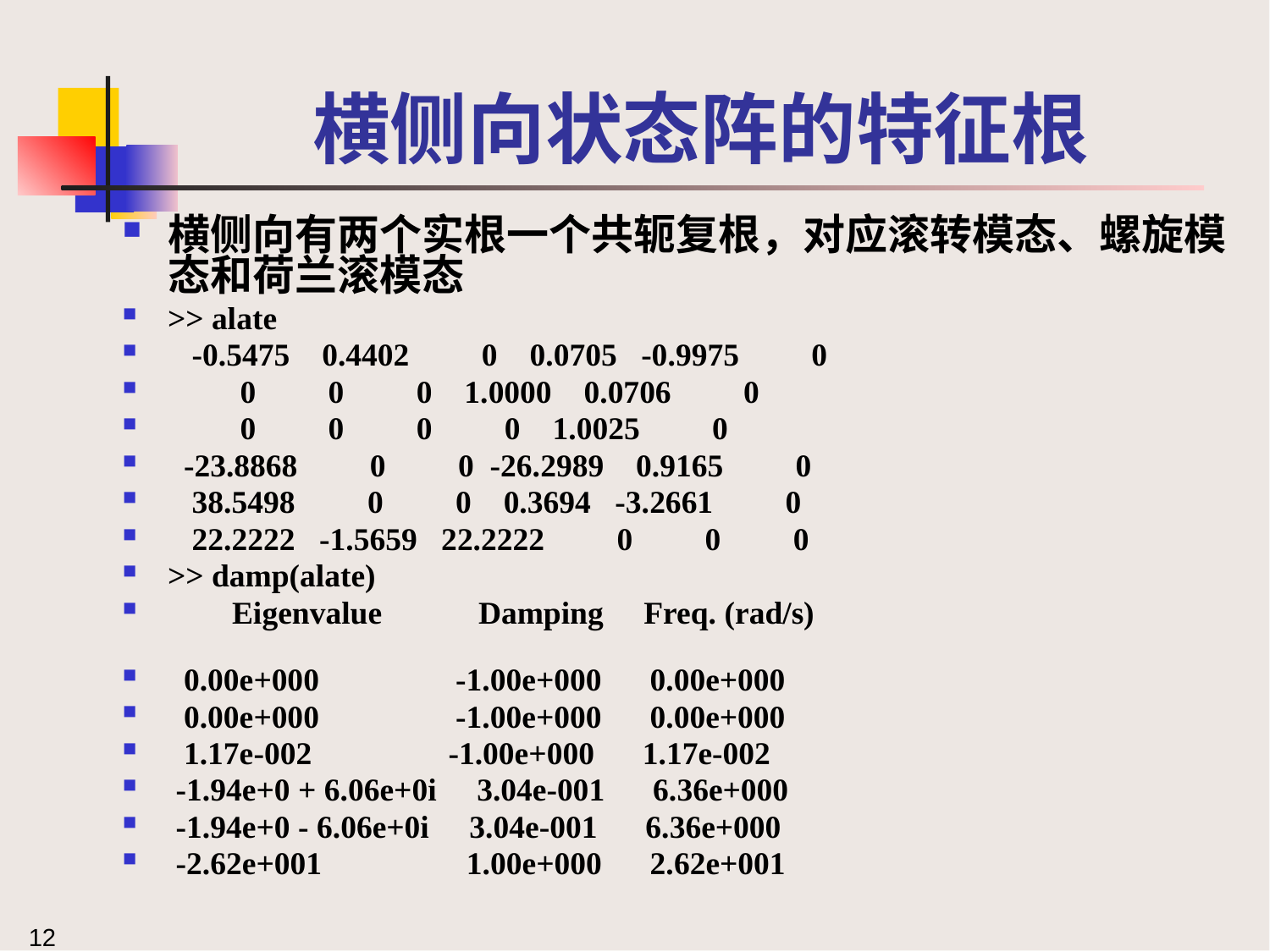

# 横侧向状态阵的特征根
横侧向有两个实根一个共轭复根，对应滚转模态、螺旋模态和荷兰滚模态
>> alate
   -0.5475    0.4402         0    0.0705   -0.9975         0
         0         0         0    1.0000    0.0706         0
         0         0         0         0    1.0025         0
  -23.8868         0         0  -26.2989    0.9165         0
   38.5498         0         0    0.3694   -3.2661         0
   22.2222   -1.5659   22.2222         0         0         0
>> damp(alate)
        Eigenvalue            Damping     Freq. (rad/s)
  0.00e+000                 -1.00e+000      0.00e+000
  0.00e+000                 -1.00e+000      0.00e+000
  1.17e-002                 -1.00e+000      1.17e-002
 -1.94e+0 + 6.06e+0i     3.04e-001      6.36e+000
 -1.94e+0 - 6.06e+0i     3.04e-001      6.36e+000
 -2.62e+001                  1.00e+000      2.62e+001